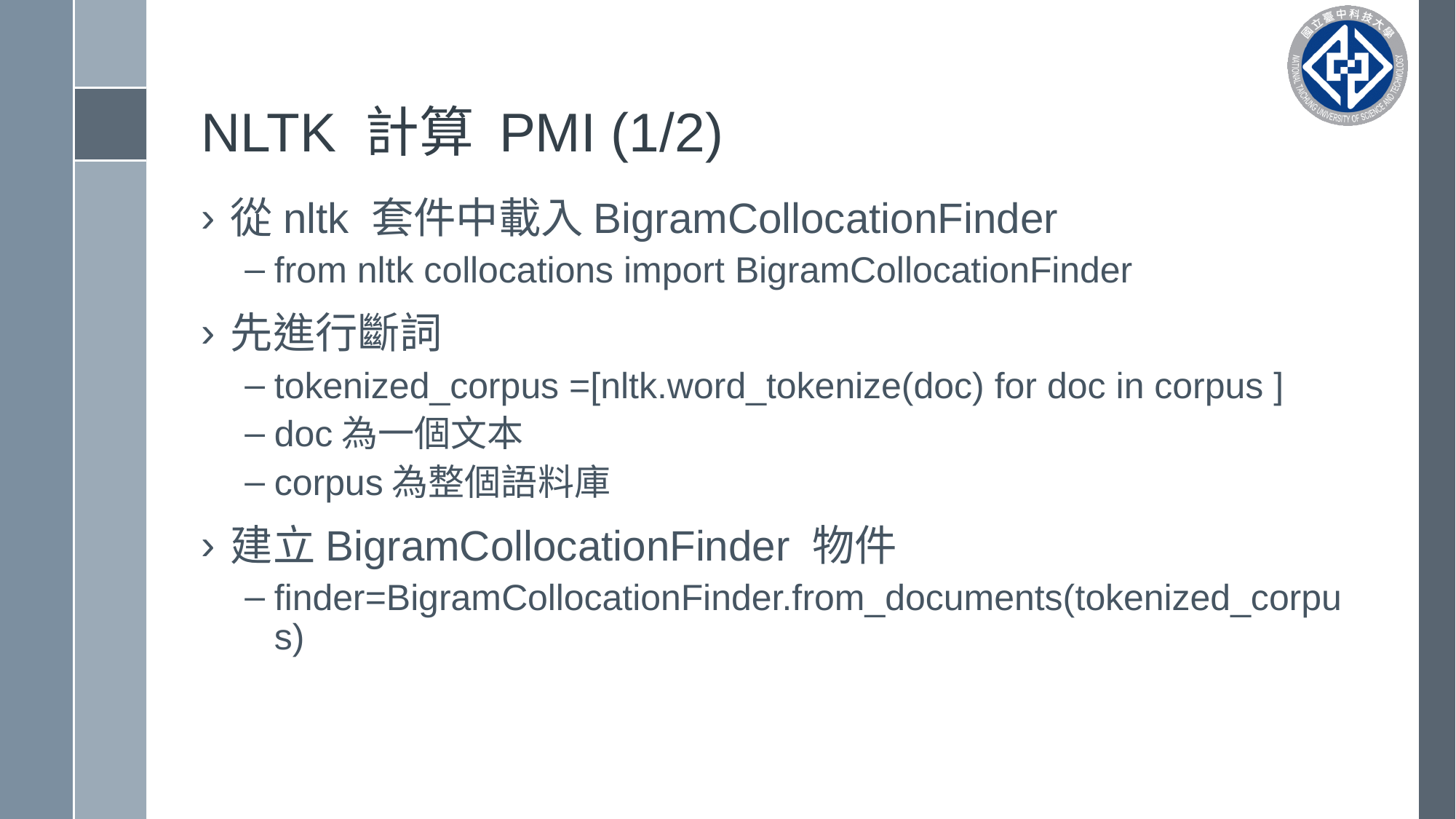

# NLTK 計算 PMI (1/2)
從nltk 套件中載入BigramCollocationFinder
from nltk collocations import BigramCollocationFinder
先進行斷詞
tokenized_corpus =[nltk.word_tokenize(doc) for doc in corpus ]
doc為一個文本
corpus為整個語料庫
建立BigramCollocationFinder 物件
finder=BigramCollocationFinder.from_documents(tokenized_corpus)